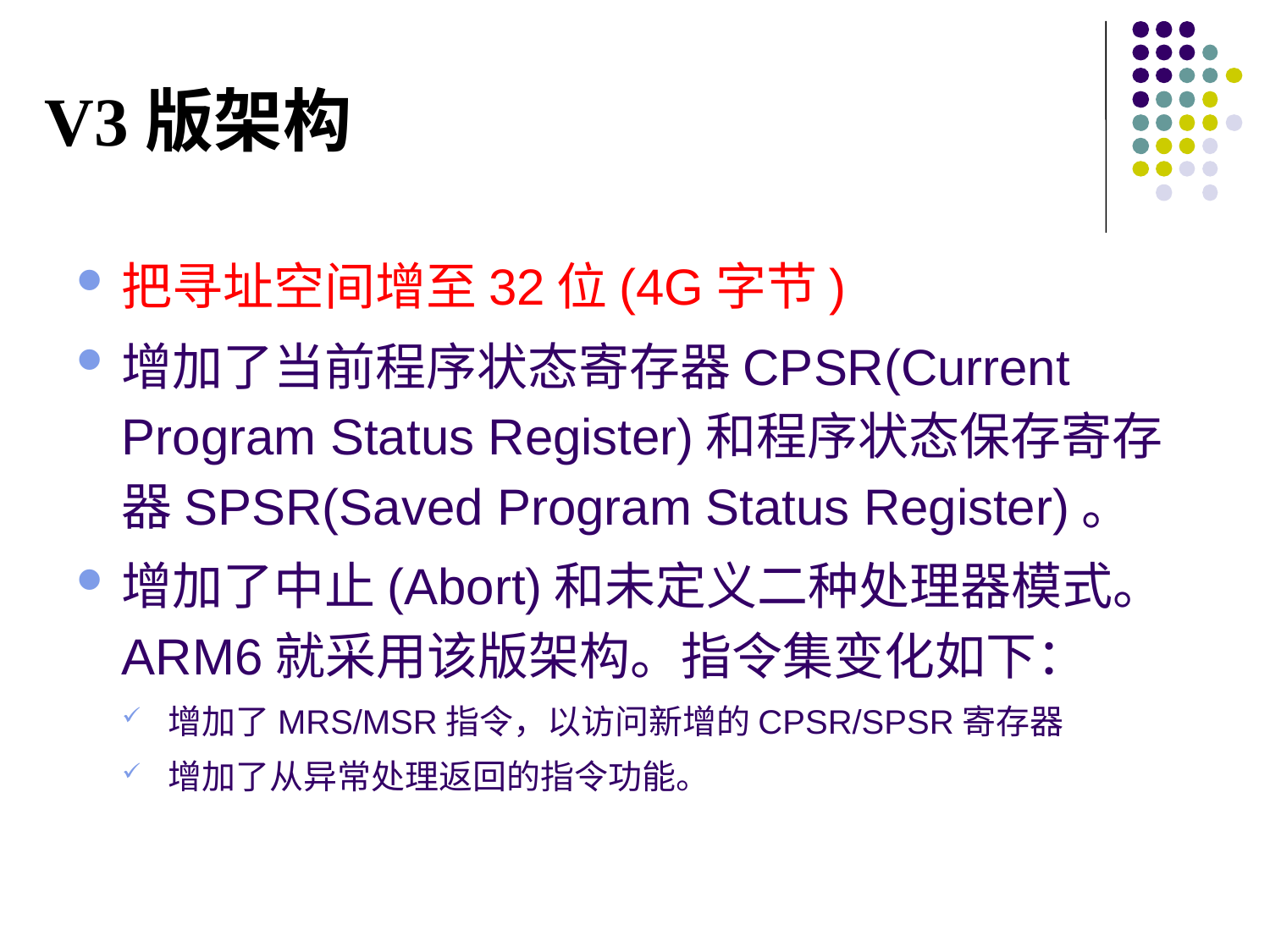

# V3版架构
把寻址空间增至32位(4G字节)
增加了当前程序状态寄存器CPSR(Current Program Status Register)和程序状态保存寄存器SPSR(Saved Program Status Register)。
增加了中止(Abort)和未定义二种处理器模式。ARM6就采用该版架构。指令集变化如下：
增加了MRS/MSR指令，以访问新增的CPSR/SPSR寄存器
增加了从异常处理返回的指令功能。